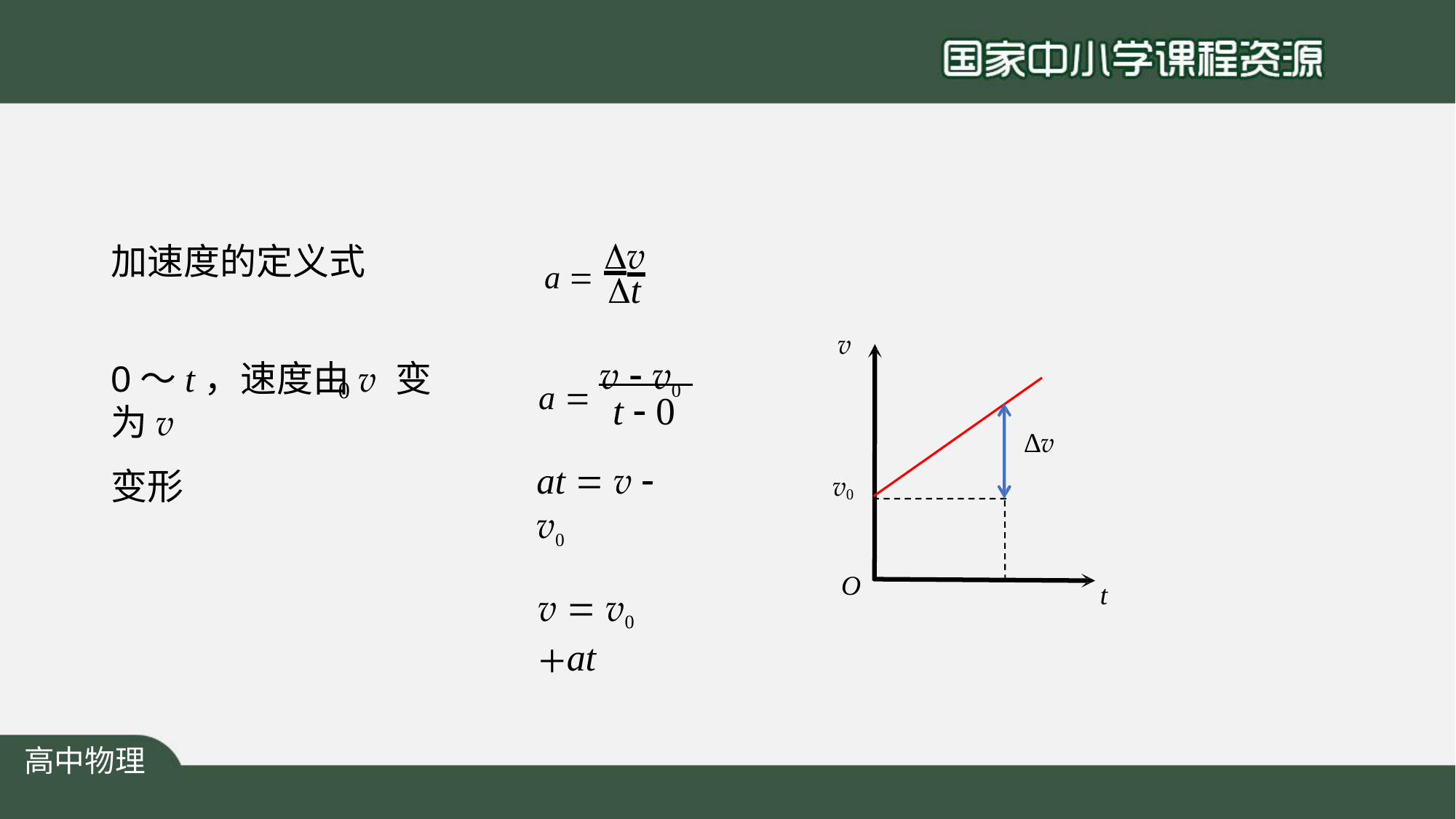

a = Δv
加速度的定义式
Δt
v
a = v − v0

0～t，速度由v 变为v
t − 0
at = v − v0
v = v0 +at
0

∆v

变形
v0

O

t
高中物理